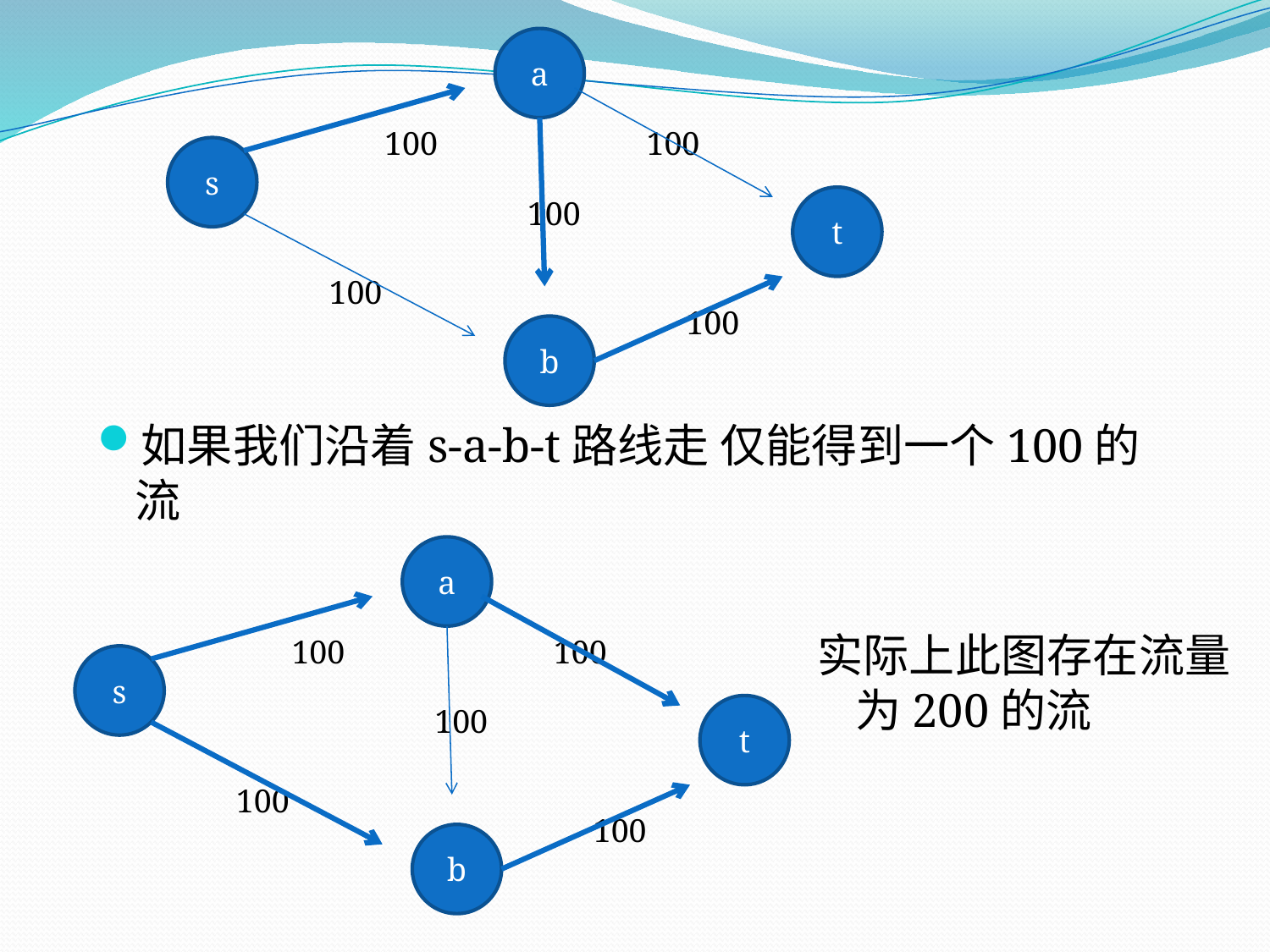

a
100
100
s
100
t
100
100
b

如果我们沿着s-a-b-t路线走 仅能得到一个100的流
a

实际上此图存在流量为200的流
100
100
s
100
t
100
100
b